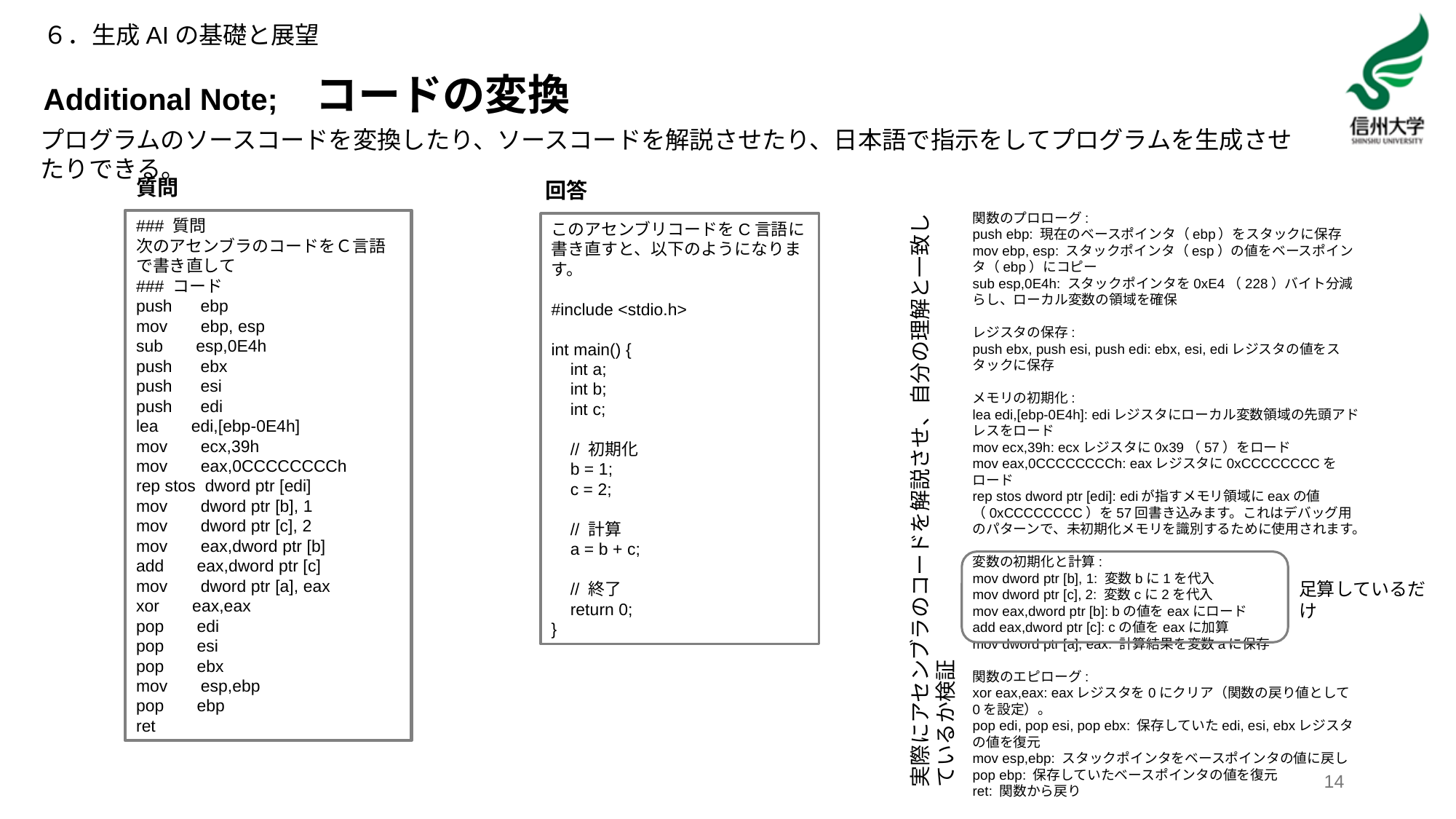

６．生成AIの基礎と展望
# Additional Note;　コードの変換
プログラムのソースコードを変換したり、ソースコードを解説させたり、日本語で指示をしてプログラムを生成させたりできる。
質問
回答
関数のプロローグ:
push ebp: 現在のベースポインタ（ebp）をスタックに保存
mov ebp, esp: スタックポインタ（esp）の値をベースポインタ（ebp）にコピー
sub esp,0E4h: スタックポインタを0xE4（228）バイト分減らし、ローカル変数の領域を確保

レジスタの保存:
push ebx, push esi, push edi: ebx, esi, ediレジスタの値をスタックに保存

メモリの初期化:
lea edi,[ebp-0E4h]: ediレジスタにローカル変数領域の先頭アドレスをロード
mov ecx,39h: ecxレジスタに0x39（57）をロード
mov eax,0CCCCCCCCh: eaxレジスタに0xCCCCCCCCをロード
rep stos dword ptr [edi]: ediが指すメモリ領域にeaxの値（0xCCCCCCCC）を57回書き込みます。これはデバッグ用のパターンで、未初期化メモリを識別するために使用されます。

変数の初期化と計算:
mov dword ptr [b], 1: 変数bに1を代入
mov dword ptr [c], 2: 変数cに2を代入
mov eax,dword ptr [b]: bの値をeaxにロード
add eax,dword ptr [c]: cの値をeaxに加算
mov dword ptr [a], eax: 計算結果を変数aに保存

関数のエピローグ:
xor eax,eax: eaxレジスタを0にクリア（関数の戻り値として0を設定）。
pop edi, pop esi, pop ebx: 保存していたedi, esi, ebxレジスタの値を復元
mov esp,ebp: スタックポインタをベースポインタの値に戻し
pop ebp: 保存していたベースポインタの値を復元
ret: 関数から戻り
### 質問
次のアセンブラのコードをＣ言語で書き直して
### コード
push      ebp
mov       ebp, esp
sub       esp,0E4h
push      ebx
push      esi
push      edi
lea       edi,[ebp-0E4h]
mov       ecx,39h
mov       eax,0CCCCCCCCh
rep stos  dword ptr [edi]
mov       dword ptr [b], 1
mov       dword ptr [c], 2
mov       eax,dword ptr [b]
add       eax,dword ptr [c]
mov       dword ptr [a], eax
xor       eax,eax
pop       edi
pop       esi
pop       ebx
mov       esp,ebp
pop       ebp
ret
このアセンブリコードをC言語に書き直すと、以下のようになります。

#include <stdio.h>

int main() {
    int a;
    int b;
    int c;

    // 初期化
    b = 1;
    c = 2;

    // 計算
    a = b + c;

    // 終了
    return 0;
}
実際にアセンブラのコードを解説させ、自分の理解と一致しているか検証

足算しているだけ
14